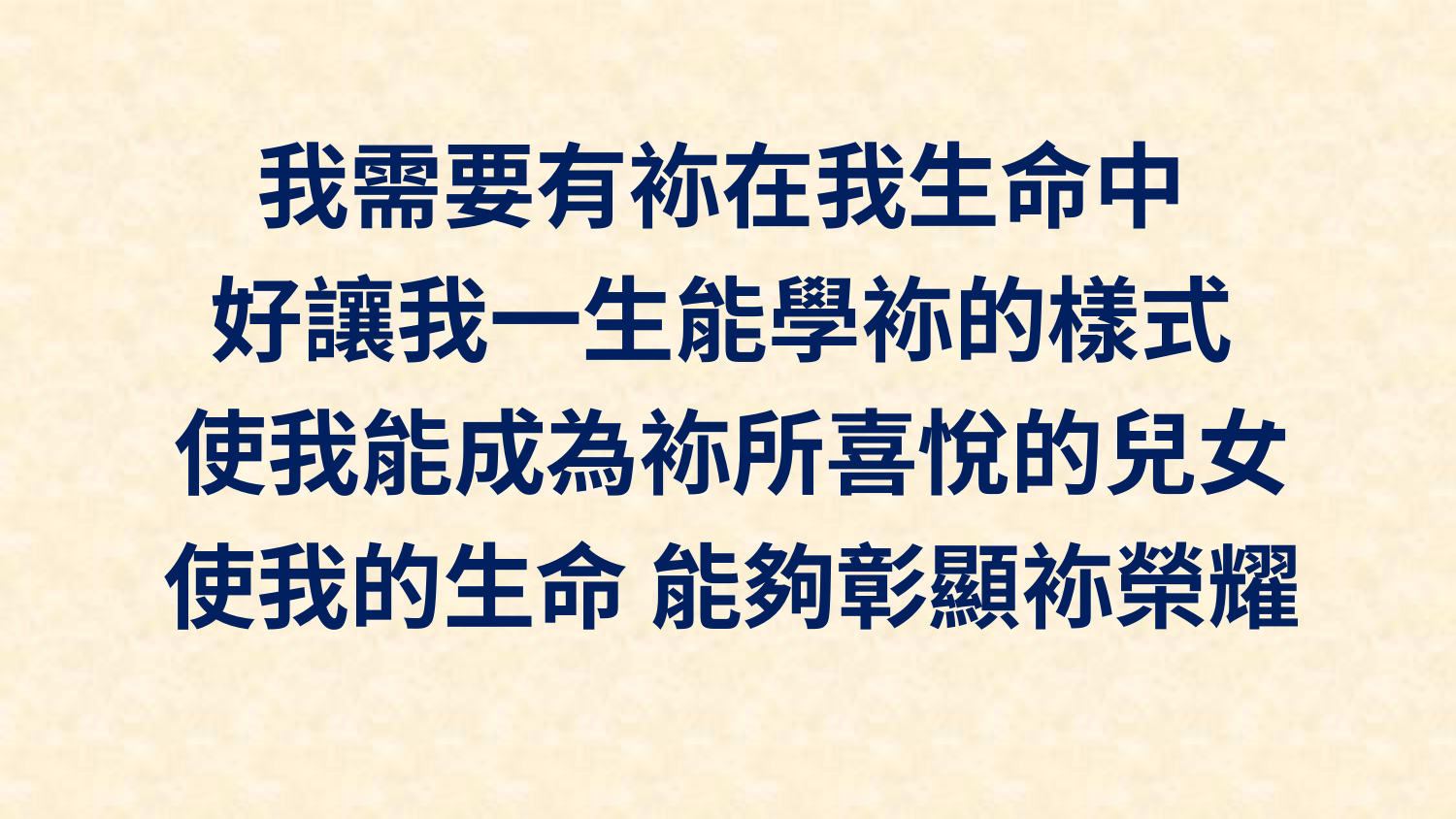

我需要有袮在我生命中
好讓我一生能學袮的樣式
使我能成為袮所喜悅的兒女
使我的生命 能夠彰顯袮榮耀